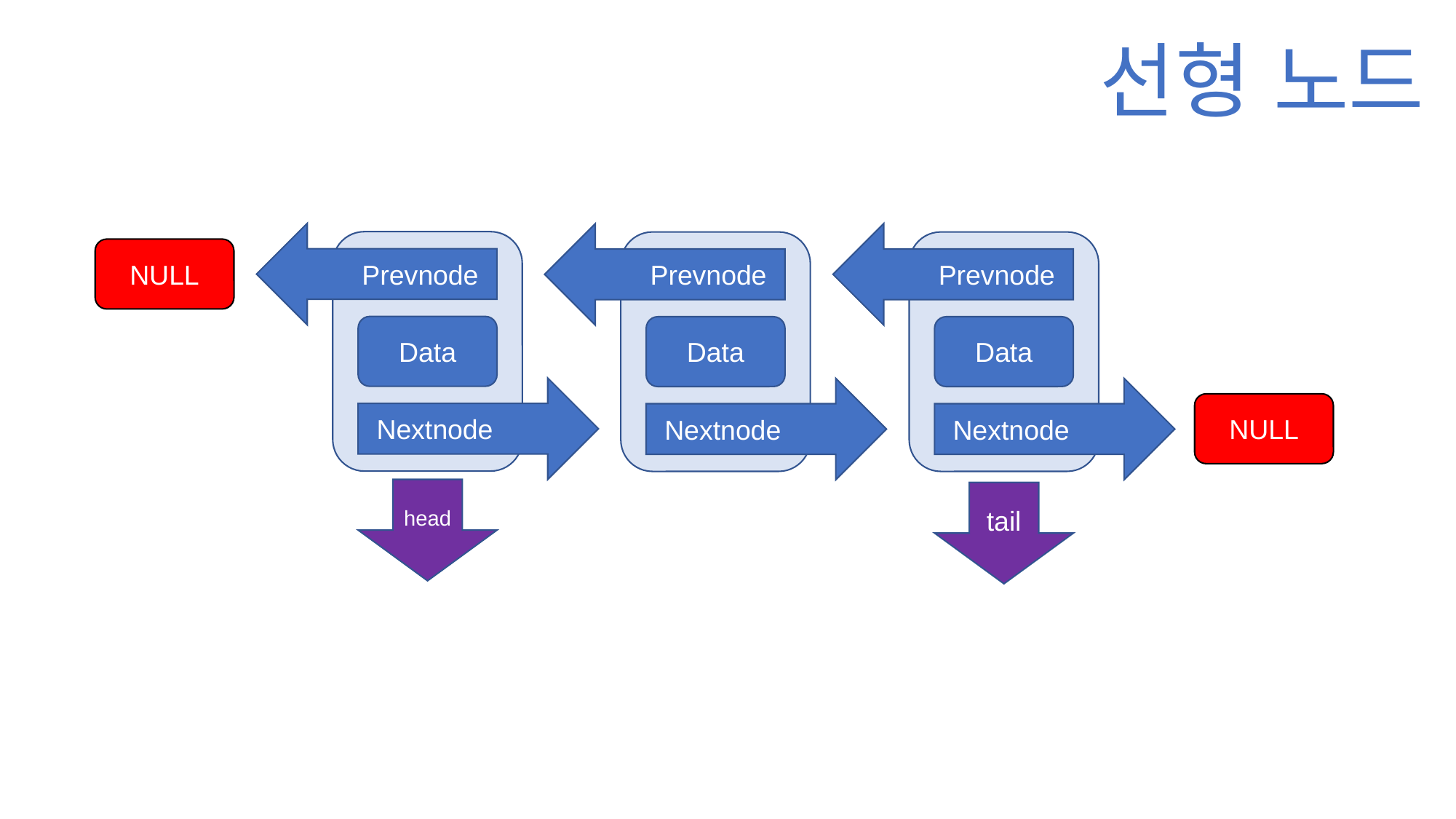

선형 노드
Prevnode
Prevnode
Prevnode

NULL
Data
Data
Data
 Nextnode
 Nextnode
 Nextnode
NULL
head
tail